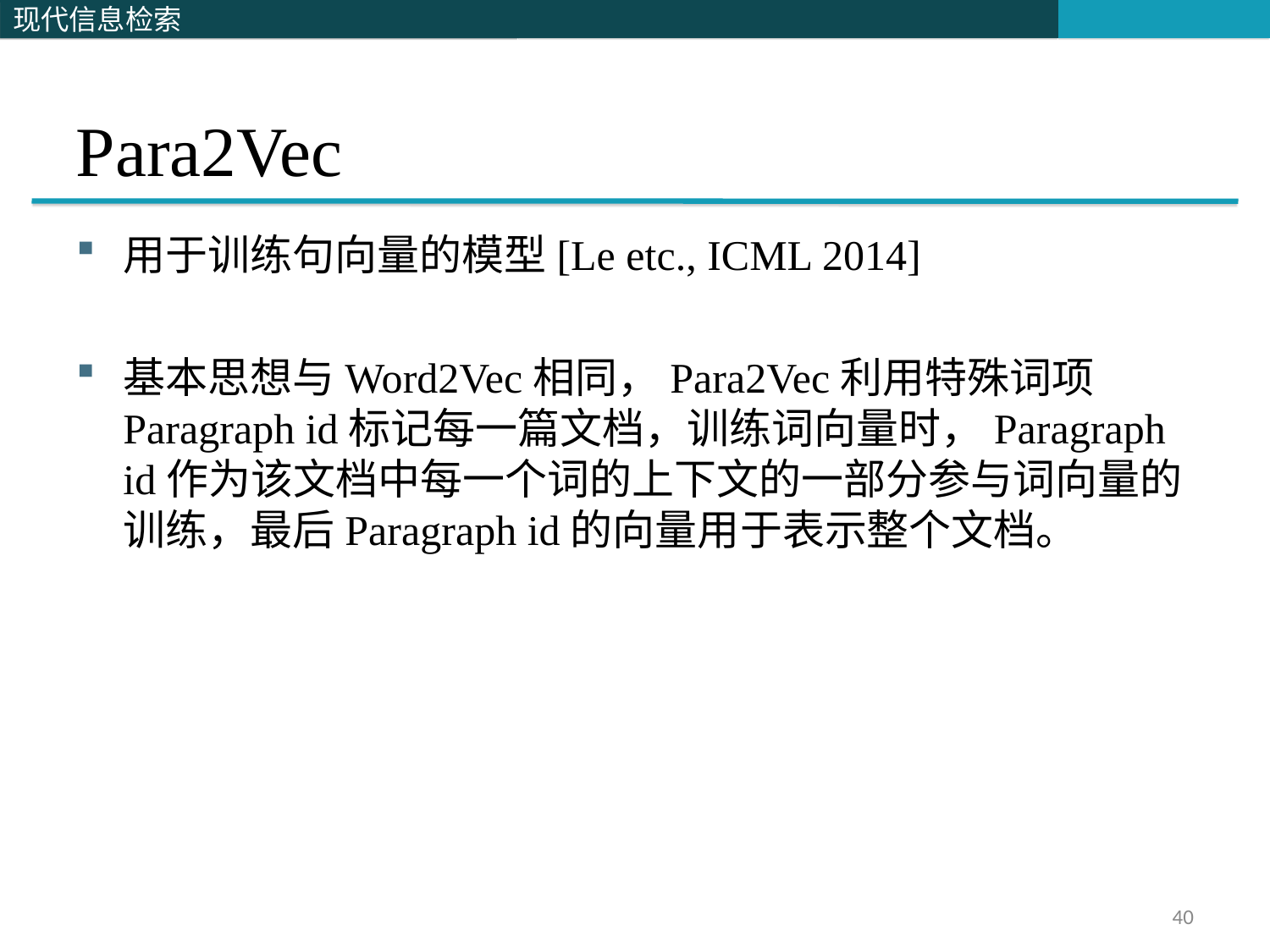

Para2Vec
用于训练句向量的模型[Le etc., ICML 2014]

基本思想与Word2Vec相同，Para2Vec利用特殊词项Paragraph id标记每一篇文档，训练词向量时，Paragraph id作为该文档中每一个词的上下文的一部分参与词向量的训练，最后Paragraph id的向量用于表示整个文档。

40